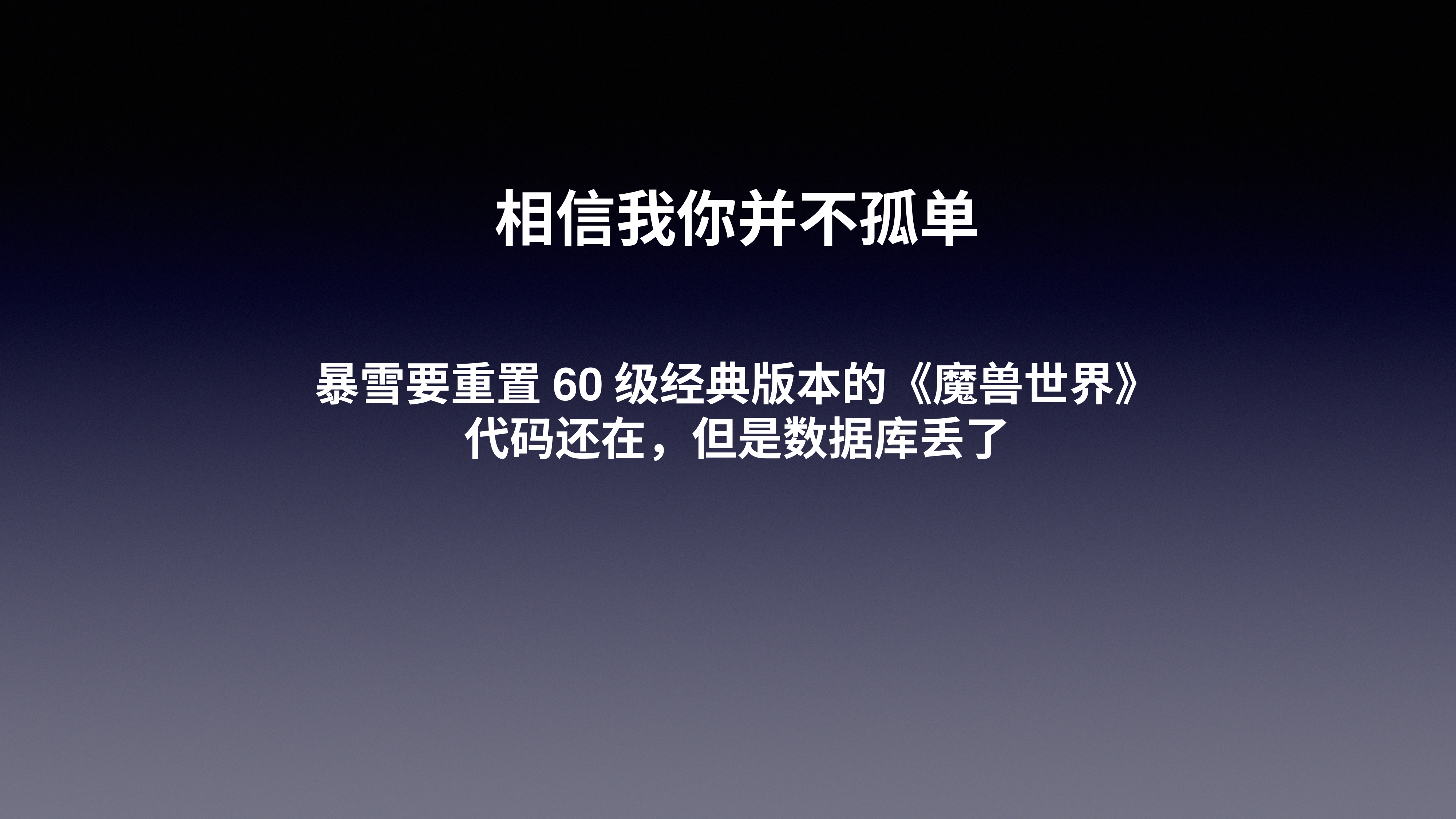

相信我你并不孤单
暴雪要重置60级经典版本的《魔兽世界》
代码还在，但是数据库丢了